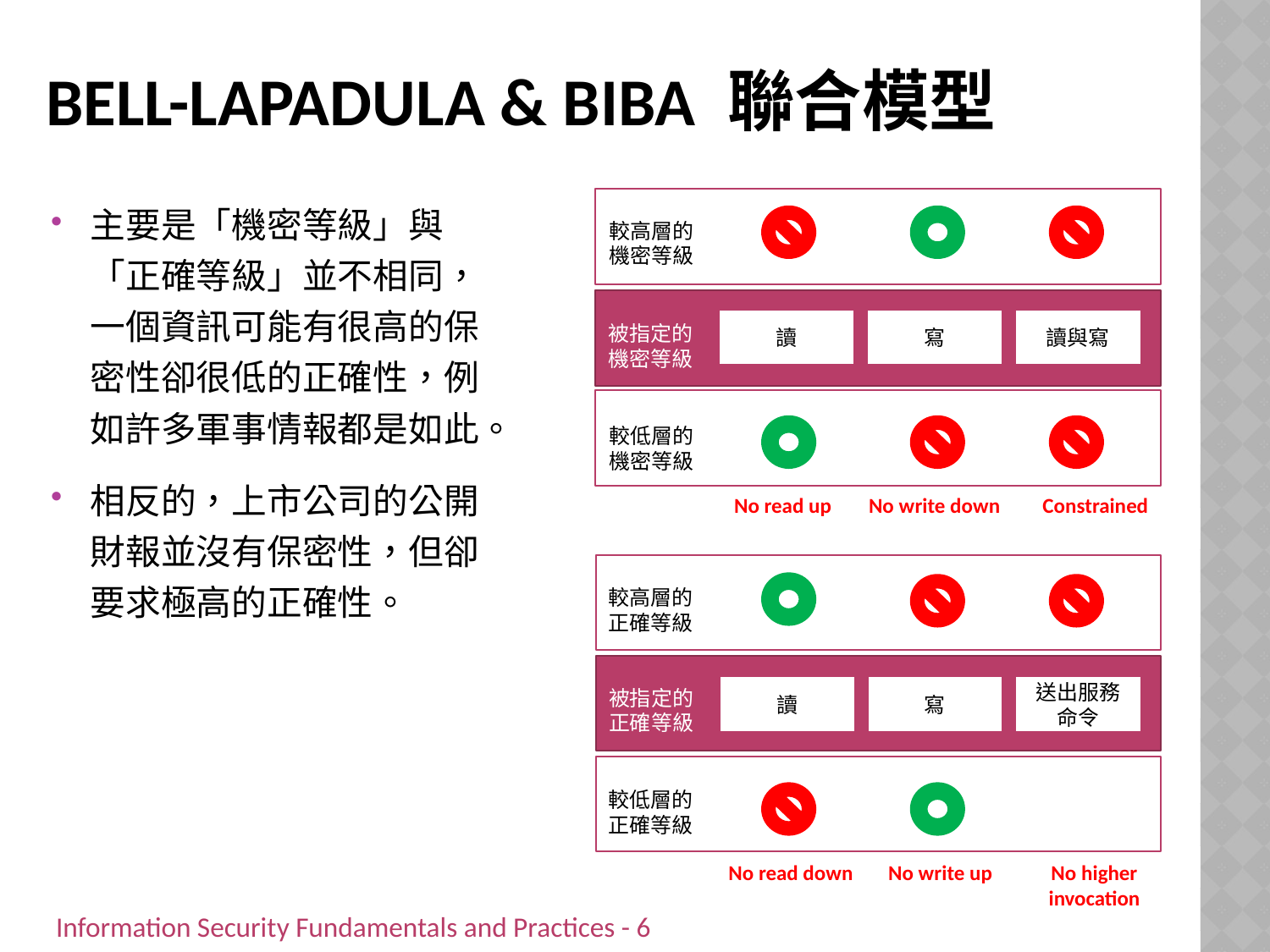

# Bell-LaPadula & Biba 聯合模型
主要是「機密等級」與 「正確等級」並不相同，一個資訊可能有很高的保密性卻很低的正確性，例如許多軍事情報都是如此。
相反的，上市公司的公開財報並沒有保密性，但卻要求極高的正確性。

較高層的
機密等級

讀
寫
讀與寫
被指定的
機密等級

較低層的
機密等級

No read up
No write down
Constrained

較高層的
正確等級

讀
寫
送出服務命令
被指定的
正確等級

較低層的
正確等級

No read down
No write up
No higher
invocation